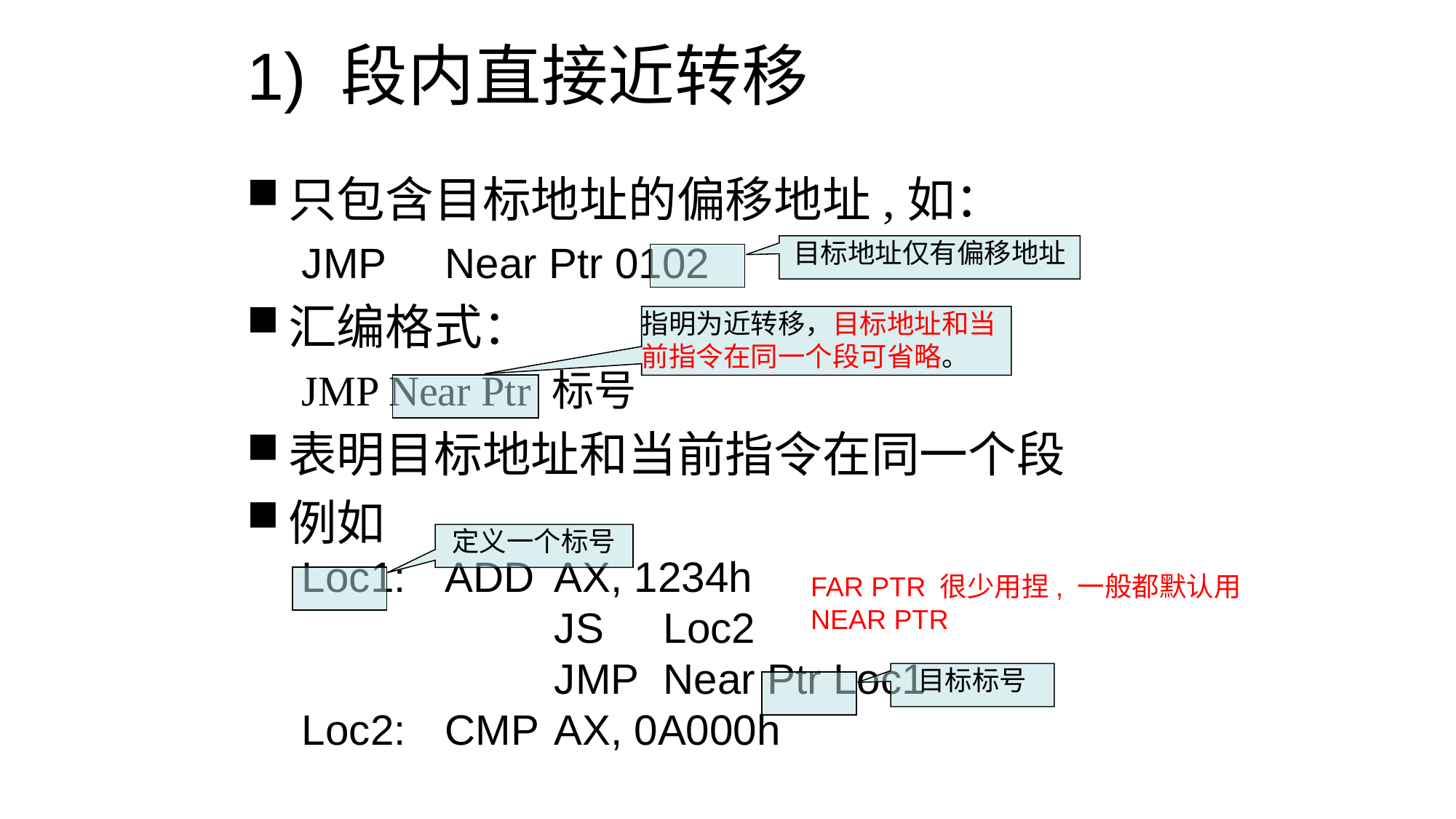

# 1) 段内直接近转移
只包含目标地址的偏移地址,如：
JMP	Near Ptr 0102
汇编格式：
JMP Near Ptr 标号
表明目标地址和当前指令在同一个段
例如
Loc1:	ADD	AX, 1234h
			JS	Loc2
			JMP	Near Ptr Loc1
Loc2:	CMP	AX, 0A000h
目标地址仅有偏移地址

指明为近转移，目标地址和当前指令在同一个段可省略。

定义一个标号

FAR PTR 很少用捏, 一般都默认用NEAR PTR
目标标号